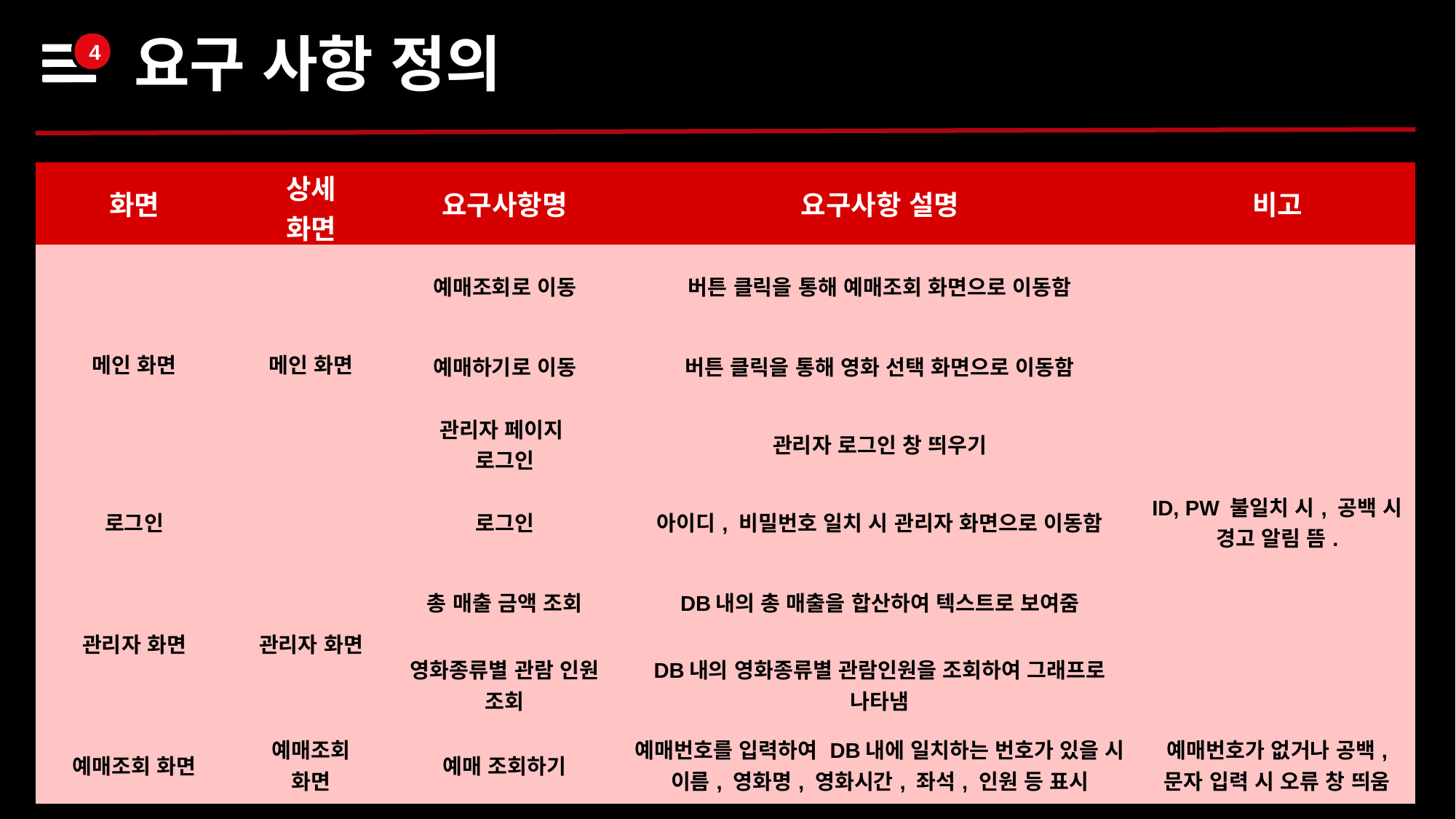

요구 사항 정의
4

| 화면 | 상세 화면 | 요구사항명 | 요구사항 설명 | 비고 |
| --- | --- | --- | --- | --- |
| 메인 화면 | 메인 화면 | 예매조회로 이동 | 버튼 클릭을 통해 예매조회 화면으로 이동함 |  |
|  |  | 예매하기로 이동 | 버튼 클릭을 통해 영화 선택 화면으로 이동함 |  |
|  |  | 관리자 페이지 로그인 | 관리자 로그인 창 띄우기 |  |
| 로그인 |  | 로그인 | 아이디, 비밀번호 일치 시 관리자 화면으로 이동함 | ID, PW 불일치 시, 공백 시 경고 알림 뜸. |
| 관리자 화면 | 관리자 화면 | 총 매출 금액 조회 | DB내의 총 매출을 합산하여 텍스트로 보여줌 |  |
|  |  | 영화종류별 관람 인원 조회 | DB내의 영화종류별 관람인원을 조회하여 그래프로 나타냄 |  |
| 예매조회 화면 | 예매조회 화면 | 예매 조회하기 | 예매번호를 입력하여 DB내에 일치하는 번호가 있을 시 이름, 영화명, 영화시간, 좌석, 인원 등 표시 | 예매번호가 없거나 공백, 문자 입력 시 오류 창 띄움 |